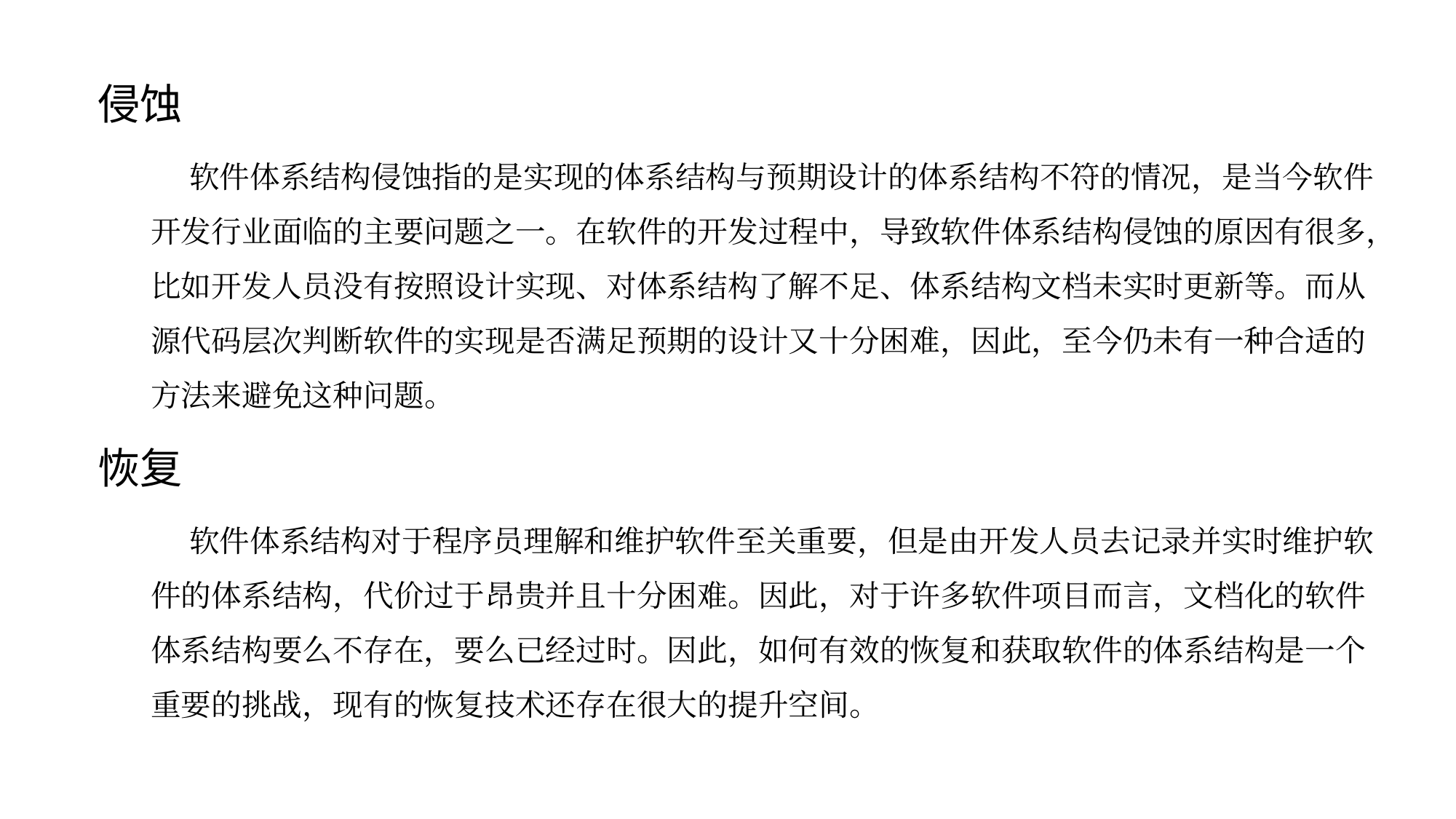

侵蚀
    软件体系结构侵蚀指的是实现的体系结构与预期设计的体系结构不符的情况，是当今软件开发行业面临的主要问题之一。在软件的开发过程中，导致软件体系结构侵蚀的原因有很多，比如开发人员没有按照设计实现、对体系结构了解不足、体系结构文档未实时更新等。而从源代码层次判断软件的实现是否满足预期的设计又十分困难，因此，至今仍未有一种合适的方法来避免这种问题。
恢复
    软件体系结构对于程序员理解和维护软件至关重要，但是由开发人员去记录并实时维护软件的体系结构，代价过于昂贵并且十分困难。因此，对于许多软件项目而言，文档化的软件体系结构要么不存在，要么已经过时。因此，如何有效的恢复和获取软件的体系结构是一个重要的挑战，现有的恢复技术还存在很大的提升空间。